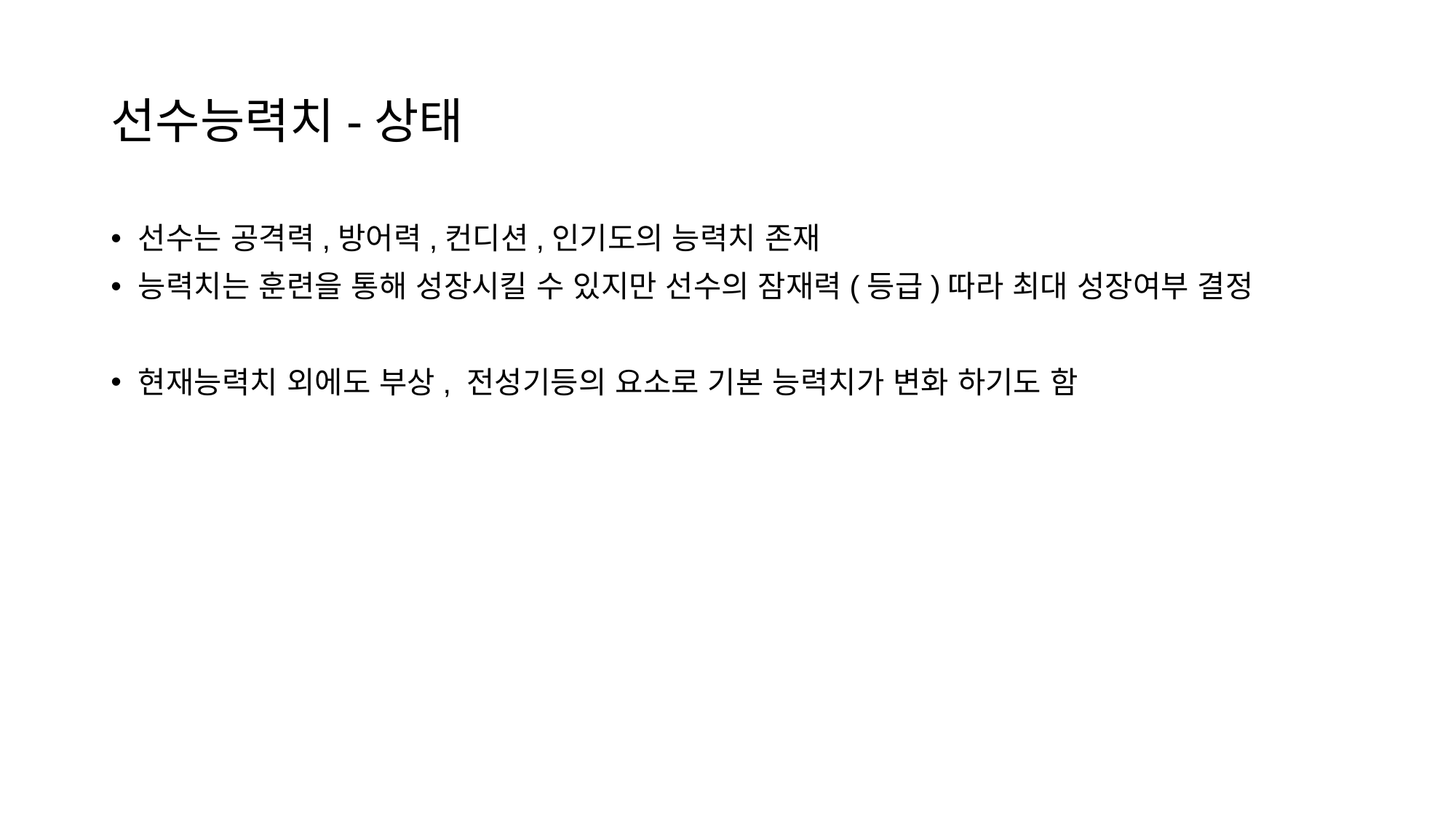

# 선수능력치-상태
선수는 공격력,방어력,컨디션,인기도의 능력치 존재
능력치는 훈련을 통해 성장시킬 수 있지만 선수의 잠재력(등급)따라 최대 성장여부 결정

현재능력치 외에도 부상, 전성기등의 요소로 기본 능력치가 변화 하기도 함